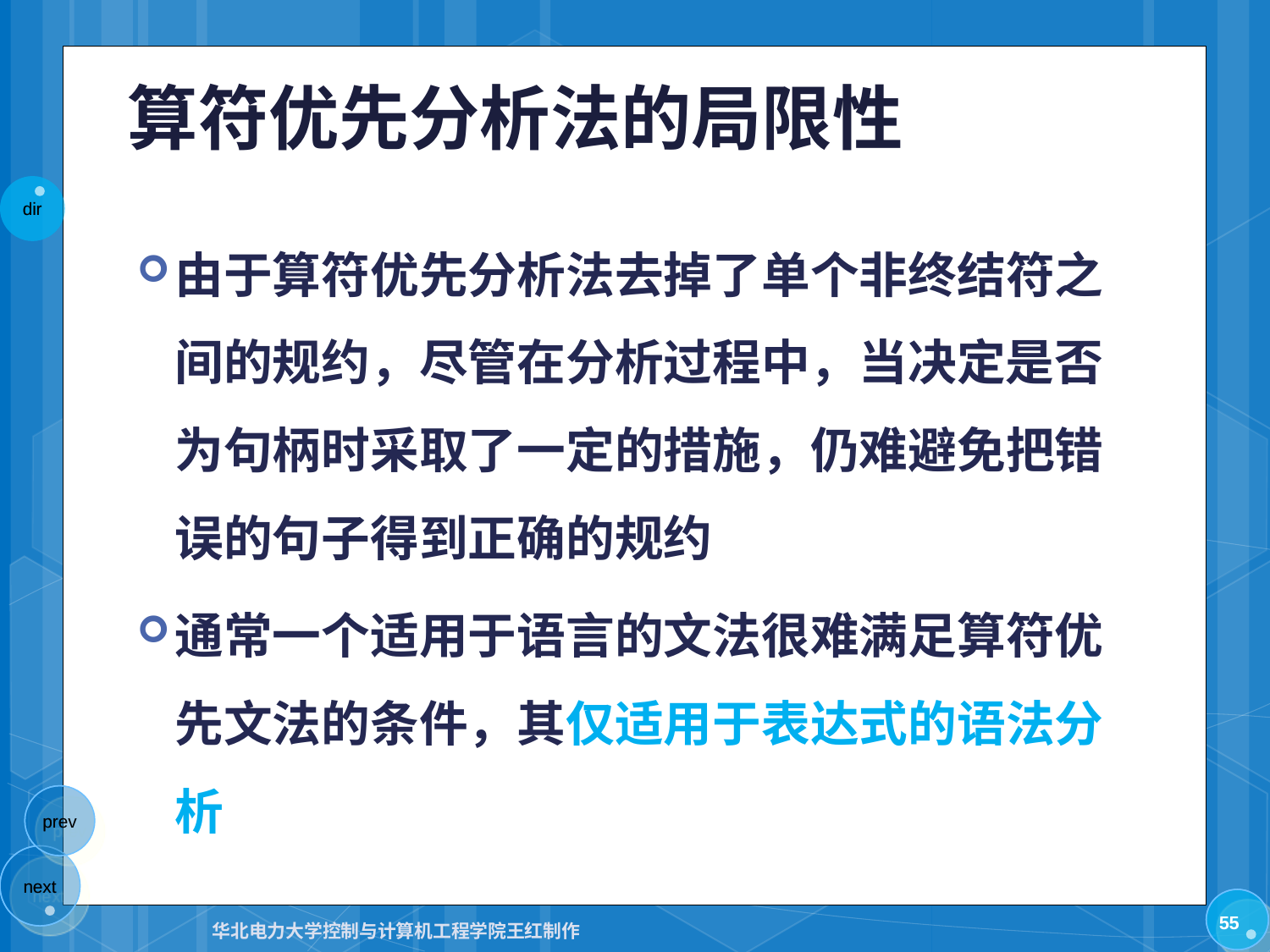

# 算符优先分析法的局限性
由于算符优先分析法去掉了单个非终结符之间的规约，尽管在分析过程中，当决定是否为句柄时采取了一定的措施，仍难避免把错误的句子得到正确的规约
通常一个适用于语言的文法很难满足算符优先文法的条件，其仅适用于表达式的语法分析
55
华北电力大学控制与计算机工程学院王红制作